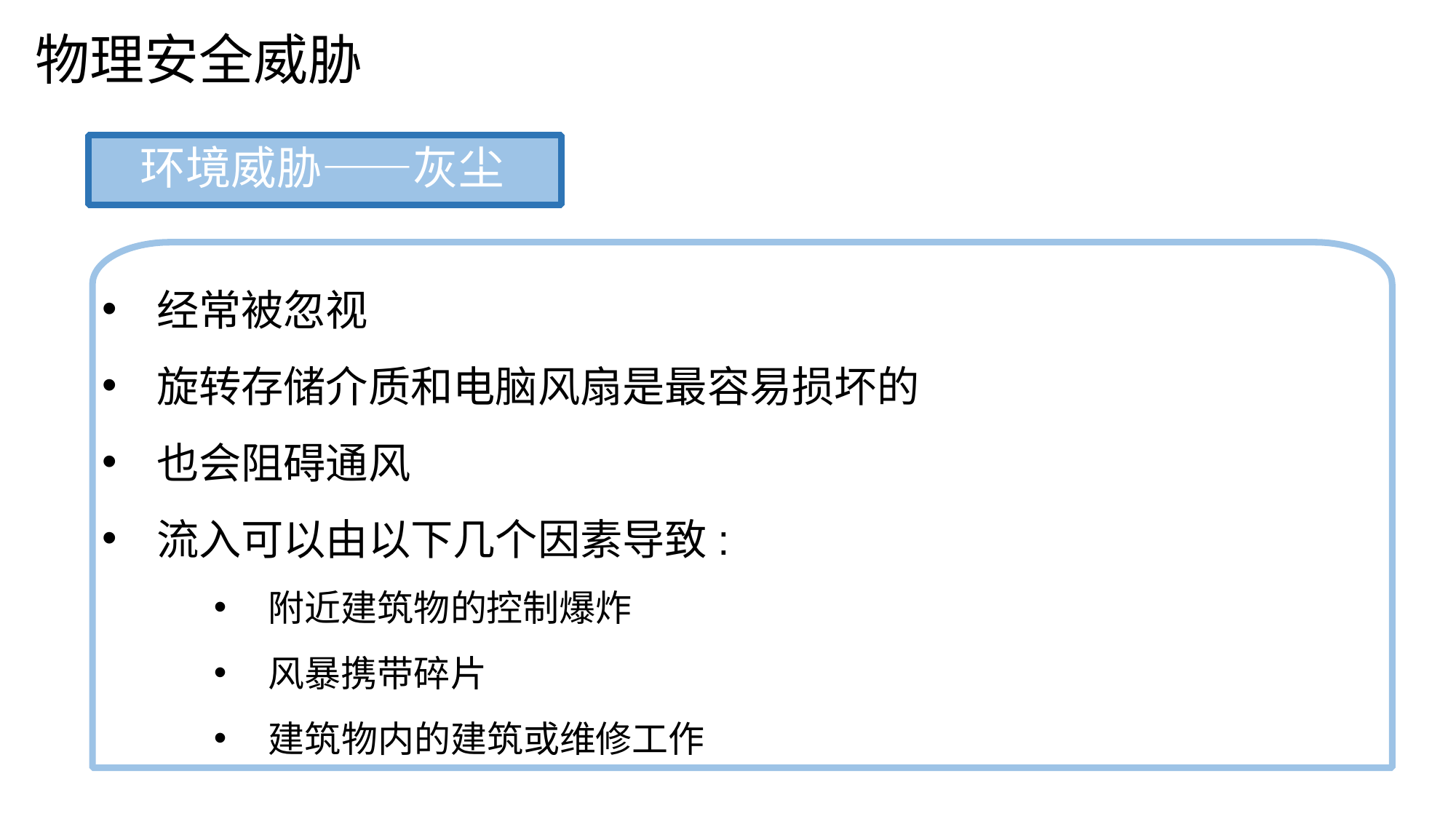

物理安全威胁

环境威胁——灰尘
经常被忽视
旋转存储介质和电脑风扇是最容易损坏的
也会阻碍通风
流入可以由以下几个因素导致:
附近建筑物的控制爆炸
风暴携带碎片
建筑物内的建筑或维修工作